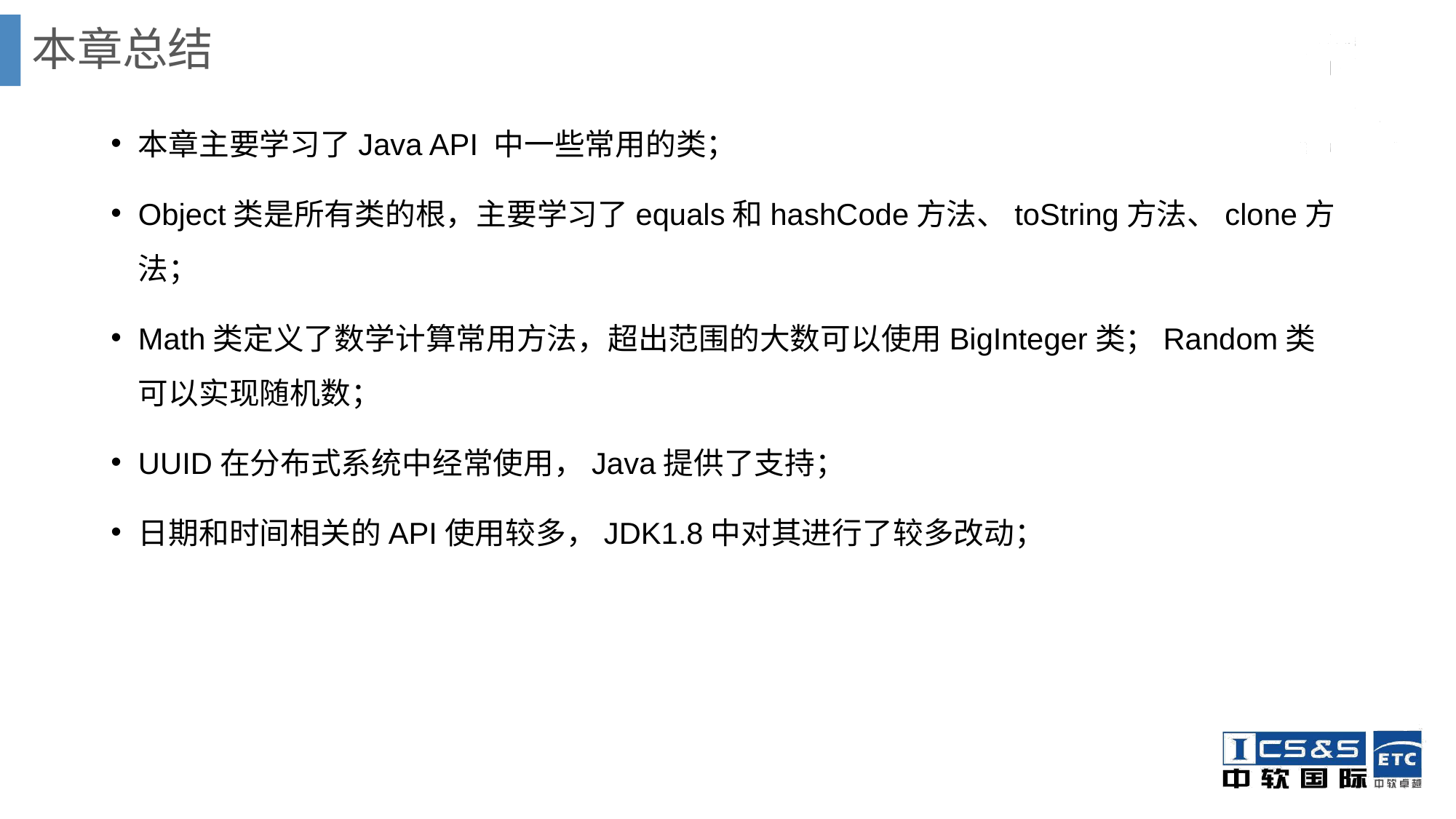

# 本章总结
本章主要学习了Java API 中一些常用的类；
Object类是所有类的根，主要学习了equals和hashCode方法、toString方法、clone方法；
Math类定义了数学计算常用方法，超出范围的大数可以使用BigInteger类；Random类可以实现随机数；
UUID在分布式系统中经常使用，Java提供了支持；
日期和时间相关的API使用较多，JDK1.8中对其进行了较多改动；